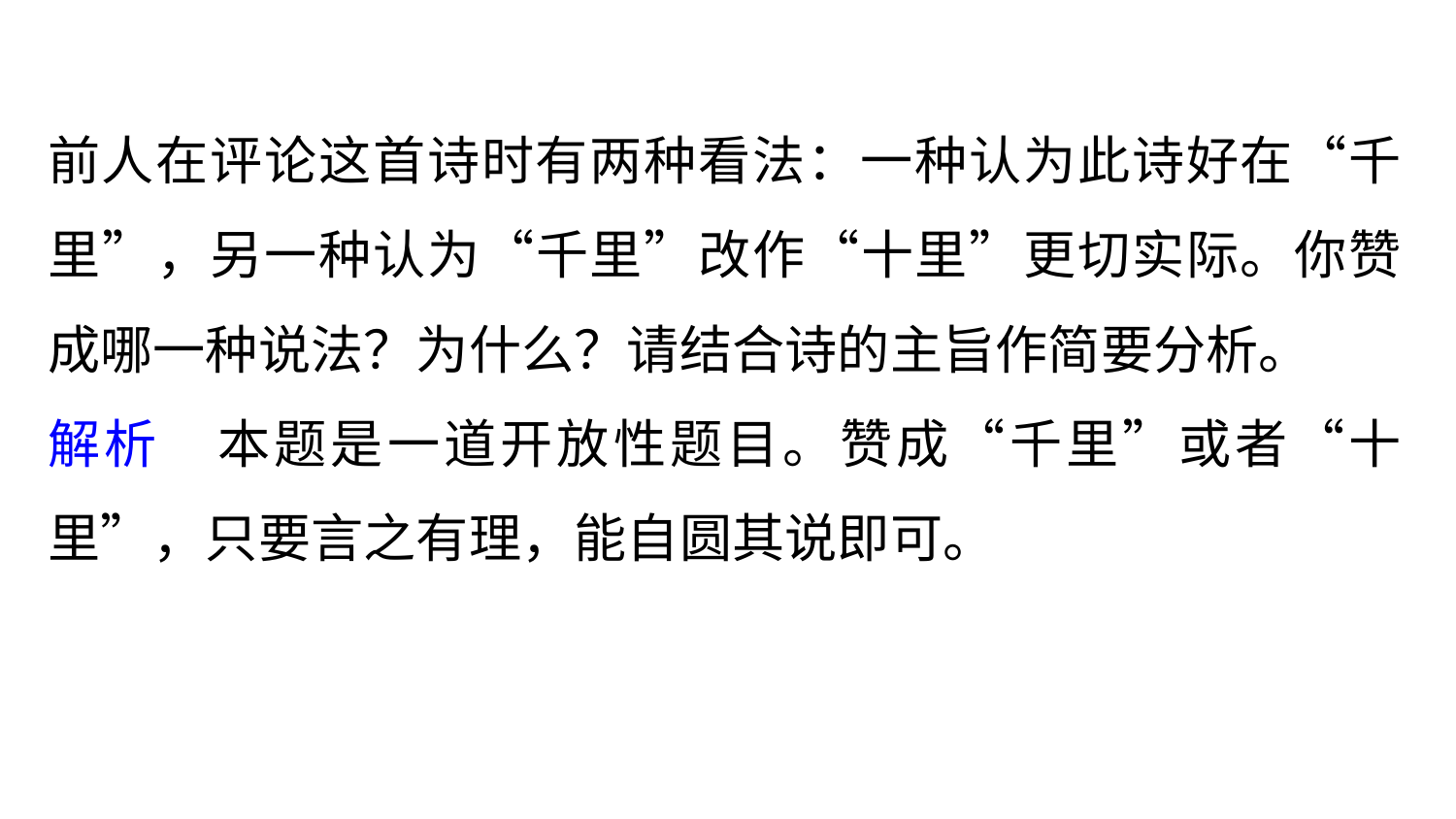

前人在评论这首诗时有两种看法：一种认为此诗好在“千里”，另一种认为“千里”改作“十里”更切实际。你赞成哪一种说法？为什么？请结合诗的主旨作简要分析。
解析　本题是一道开放性题目。赞成“千里”或者“十里”，只要言之有理，能自圆其说即可。